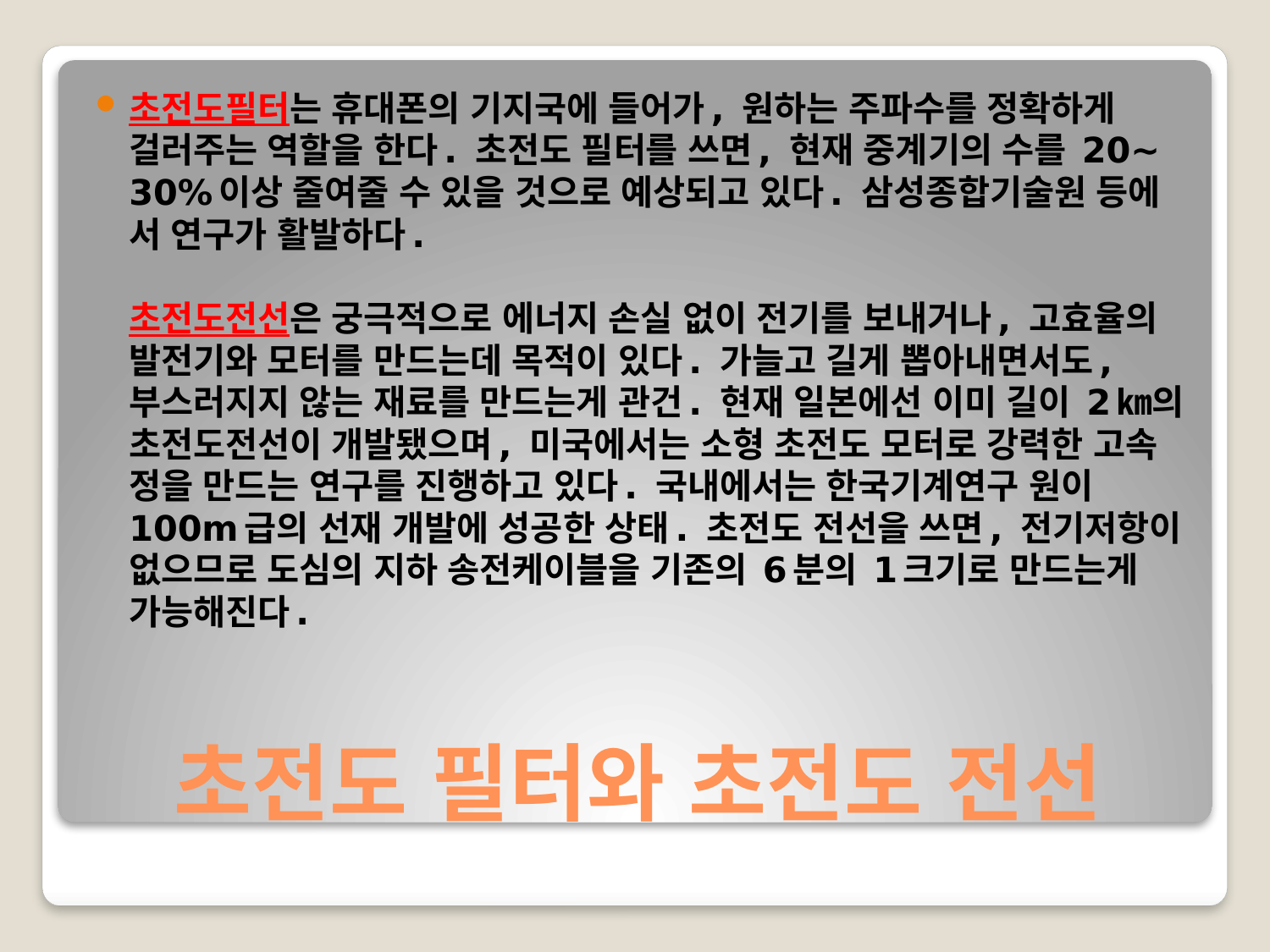

초전도필터는 휴대폰의 기지국에 들어가, 원하는 주파수를 정확하게 걸러주는 역할을 한다. 초전도 필터를 쓰면, 현재 중계기의 수를 20∼ 30%이상 줄여줄 수 있을 것으로 예상되고 있다. 삼성종합기술원 등에 서 연구가 활발하다.
초전도전선은 궁극적으로 에너지 손실 없이 전기를 보내거나, 고효율의 발전기와 모터를 만드는데 목적이 있다. 가늘고 길게 뽑아내면서도, 부스러지지 않는 재료를 만드는게 관건. 현재 일본에선 이미 길이 2㎞의 초전도전선이 개발됐으며, 미국에서는 소형 초전도 모터로 강력한 고속 정을 만드는 연구를 진행하고 있다. 국내에서는 한국기계연구 원이 100m급의 선재 개발에 성공한 상태. 초전도 전선을 쓰면, 전기저항이 없으므로 도심의 지하 송전케이블을 기존의 6분의 1크기로 만드는게 가능해진다.
# 초전도 필터와 초전도 전선